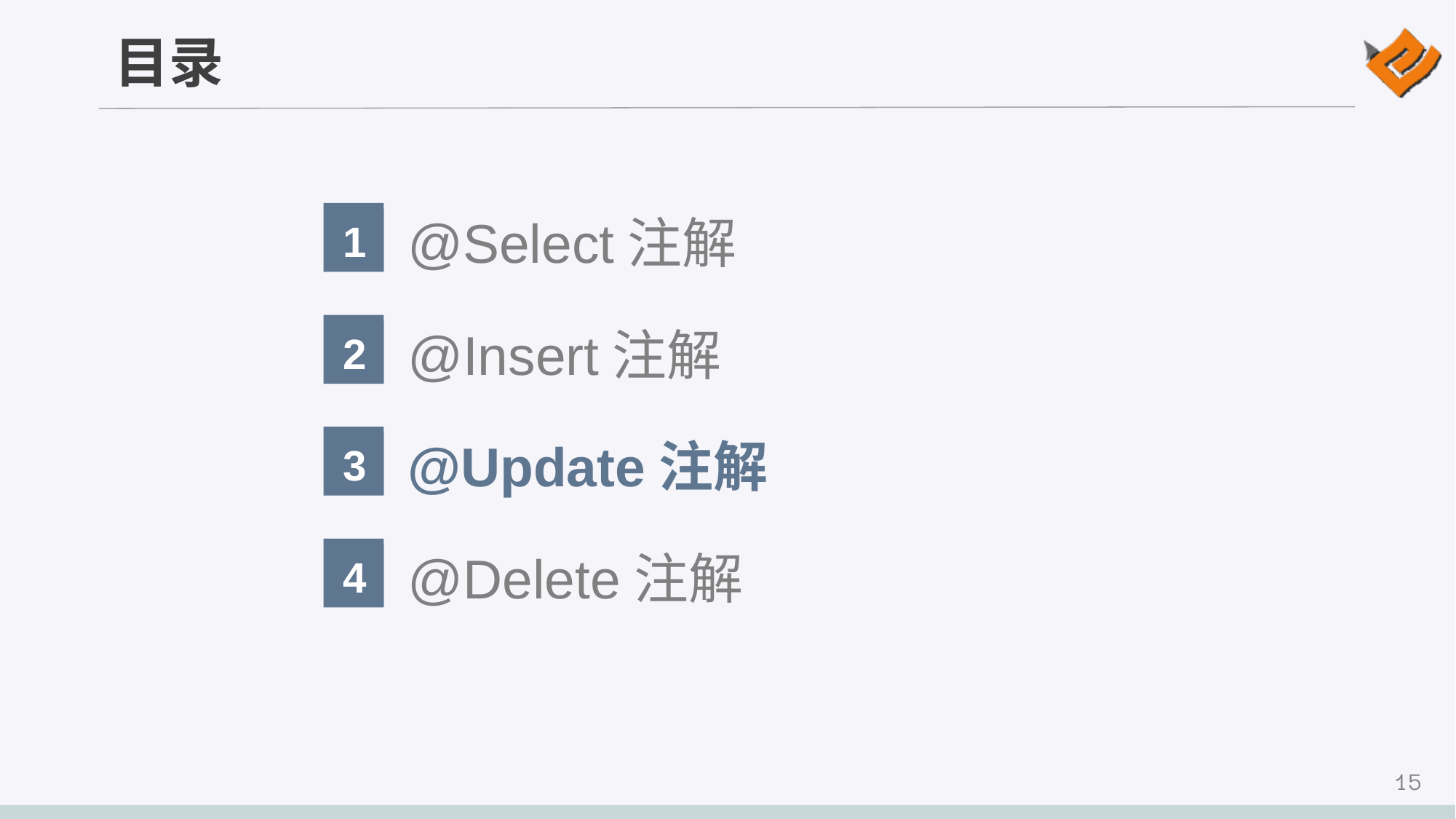

1
@Select注解

2
@Insert注解

3
@Update注解

4
@Delete注解